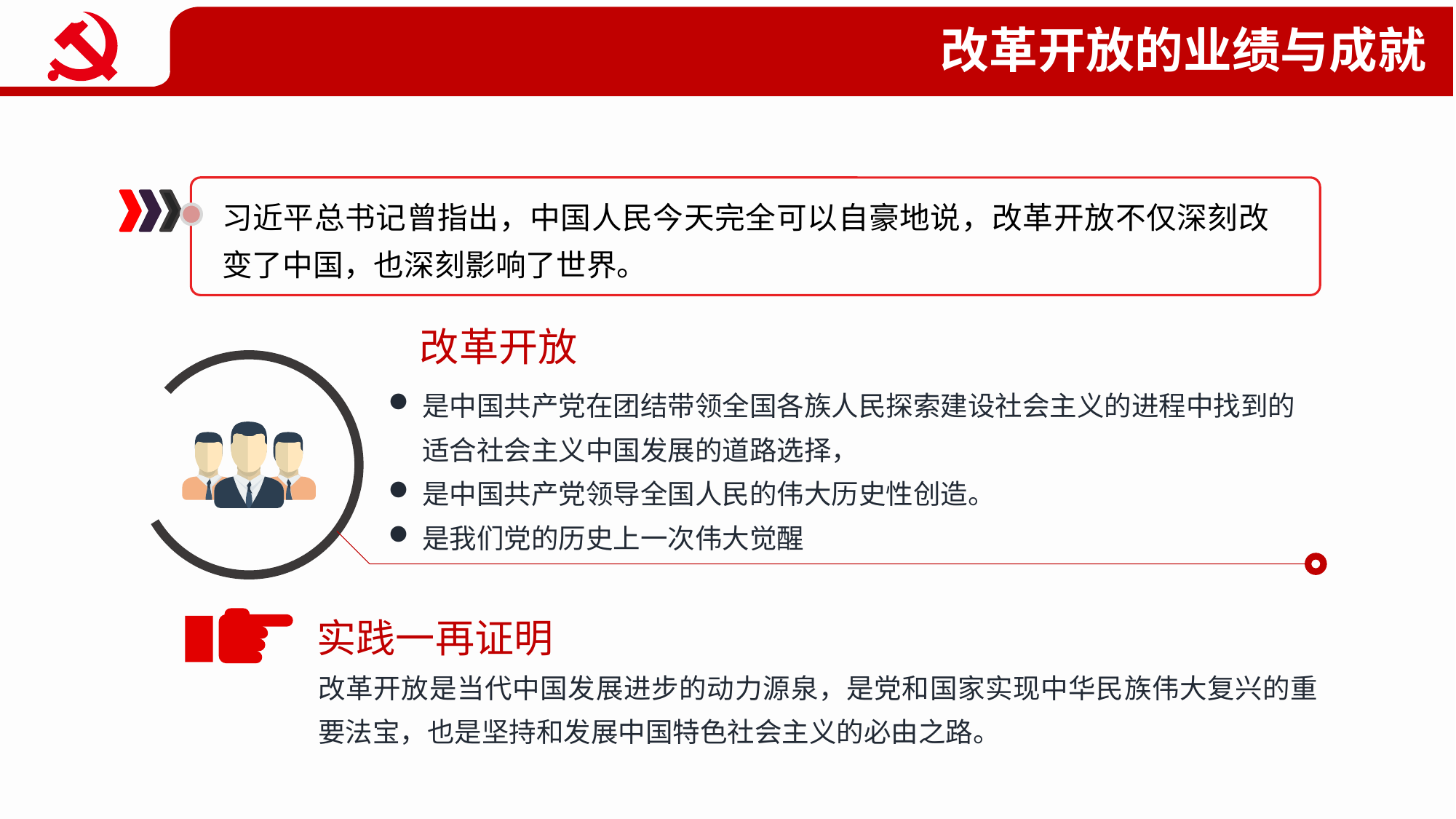

习近平总书记曾指出，中国人民今天完全可以自豪地说，改革开放不仅深刻改变了中国，也深刻影响了世界。

改革开放

是中国共产党在团结带领全国各族人民探索建设社会主义的进程中找到的适合社会主义中国发展的道路选择，
是中国共产党领导全国人民的伟大历史性创造。
是我们党的历史上一次伟大觉醒

实践一再证明

改革开放是当代中国发展进步的动力源泉，是党和国家实现中华民族伟大复兴的重要法宝，也是坚持和发展中国特色社会主义的必由之路。